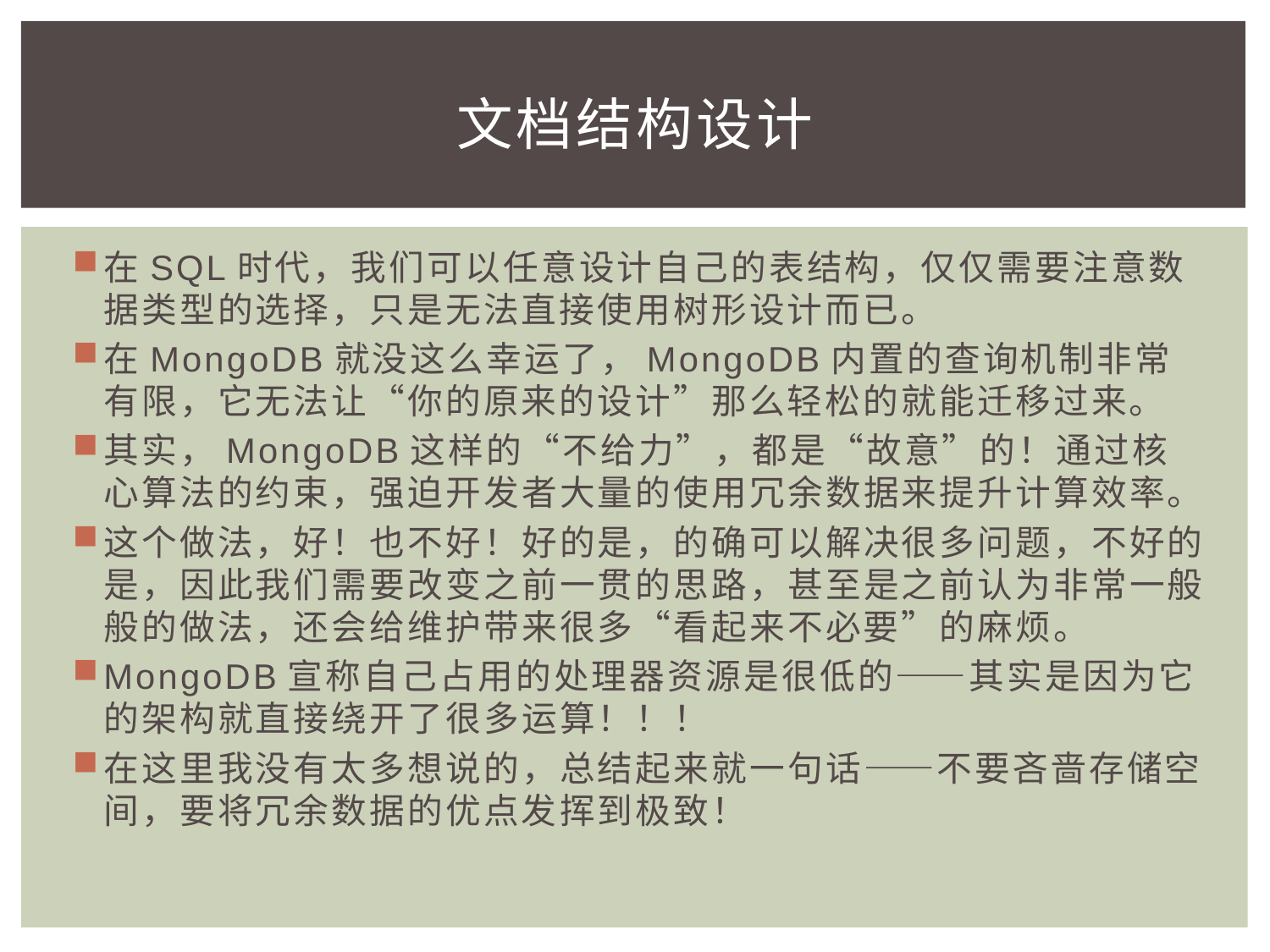

# 文档结构设计
在SQL时代，我们可以任意设计自己的表结构，仅仅需要注意数据类型的选择，只是无法直接使用树形设计而已。
在MongoDB就没这么幸运了，MongoDB内置的查询机制非常有限，它无法让“你的原来的设计”那么轻松的就能迁移过来。
其实，MongoDB这样的“不给力”，都是“故意”的！通过核心算法的约束，强迫开发者大量的使用冗余数据来提升计算效率。
这个做法，好！也不好！好的是，的确可以解决很多问题，不好的是，因此我们需要改变之前一贯的思路，甚至是之前认为非常一般般的做法，还会给维护带来很多“看起来不必要”的麻烦。
MongoDB宣称自己占用的处理器资源是很低的——其实是因为它的架构就直接绕开了很多运算！！！
在这里我没有太多想说的，总结起来就一句话——不要吝啬存储空间，要将冗余数据的优点发挥到极致！